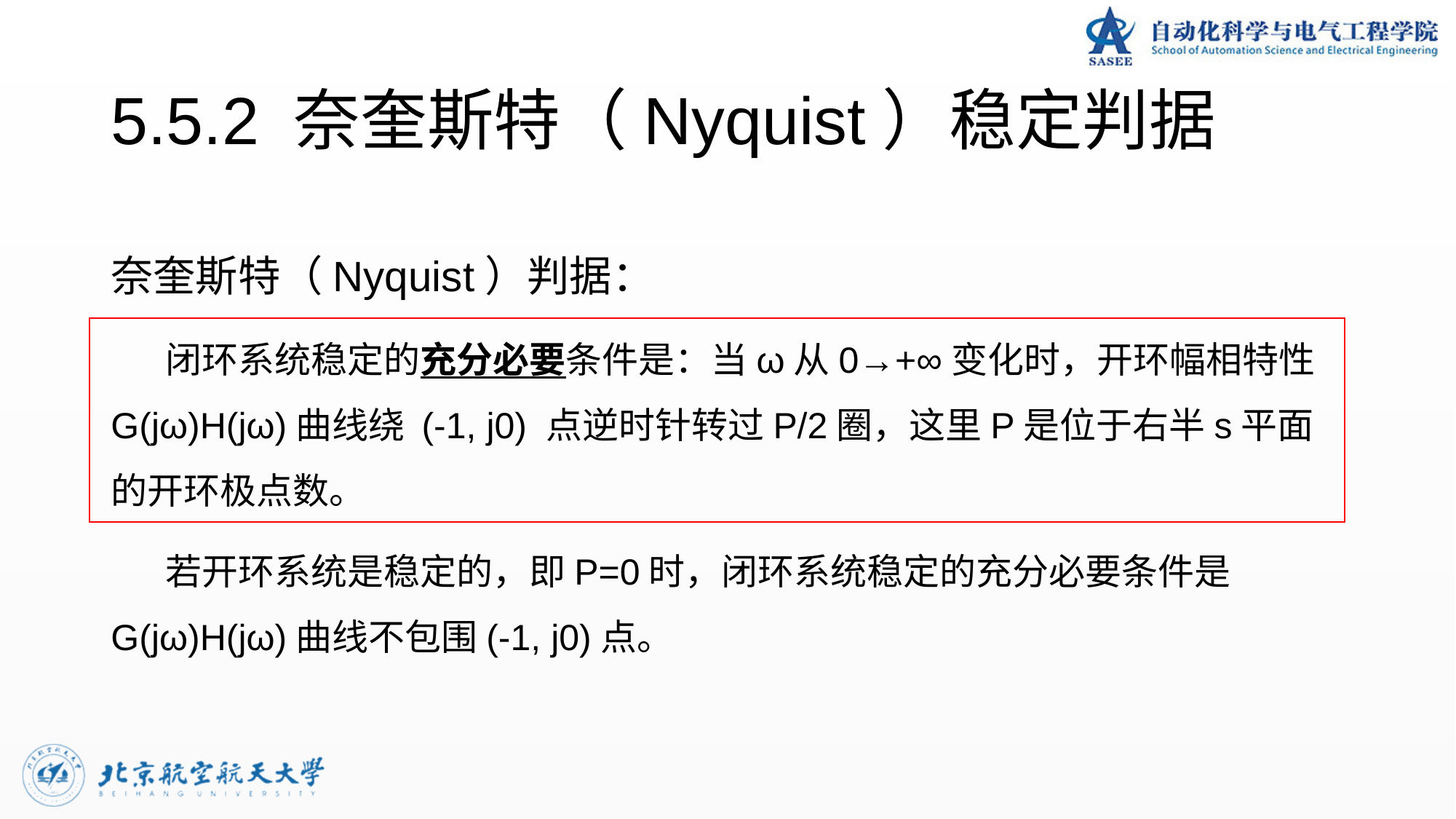

# 5.5.2 奈奎斯特（Nyquist）稳定判据
奈奎斯特（Nyquist）判据：
闭环系统稳定的充分必要条件是：当ω从0→+∞变化时，开环幅相特性G(jω)H(jω)曲线绕 (-1, j0) 点逆时针转过P/2圈，这里P是位于右半s平面的开环极点数。
若开环系统是稳定的，即P=0时，闭环系统稳定的充分必要条件是G(jω)H(jω)曲线不包围(-1, j0)点。